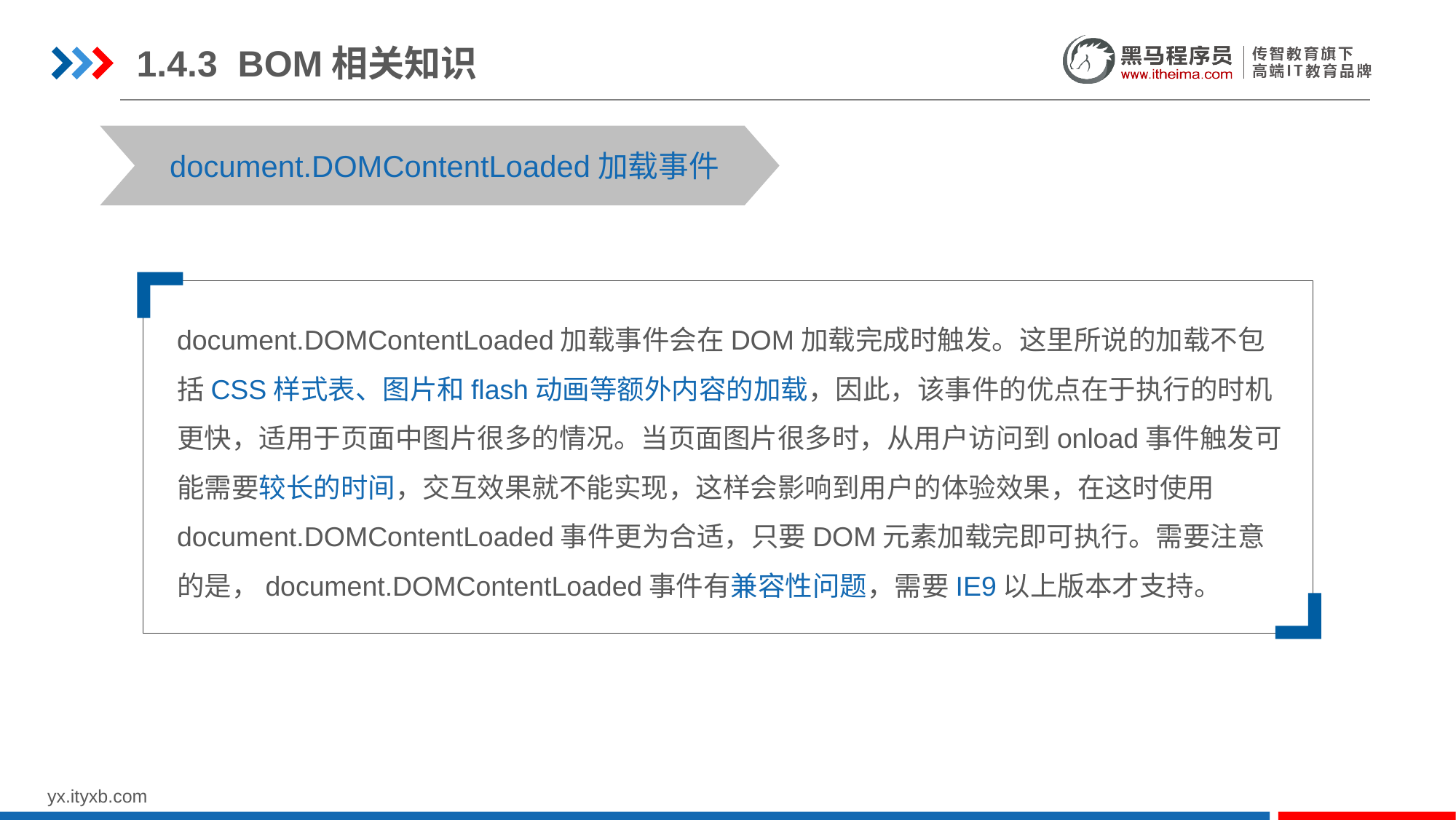

1.4.3  BOM相关知识

document.DOMContentLoaded加载事件

document.DOMContentLoaded加载事件会在DOM加载完成时触发。这里所说的加载不包括CSS样式表、图片和flash动画等额外内容的加载，因此，该事件的优点在于执行的时机更快，适用于页面中图片很多的情况。当页面图片很多时，从用户访问到onload事件触发可能需要较长的时间，交互效果就不能实现，这样会影响到用户的体验效果，在这时使用document.DOMContentLoaded事件更为合适，只要DOM元素加载完即可执行。需要注意的是，document.DOMContentLoaded事件有兼容性问题，需要IE9以上版本才支持。